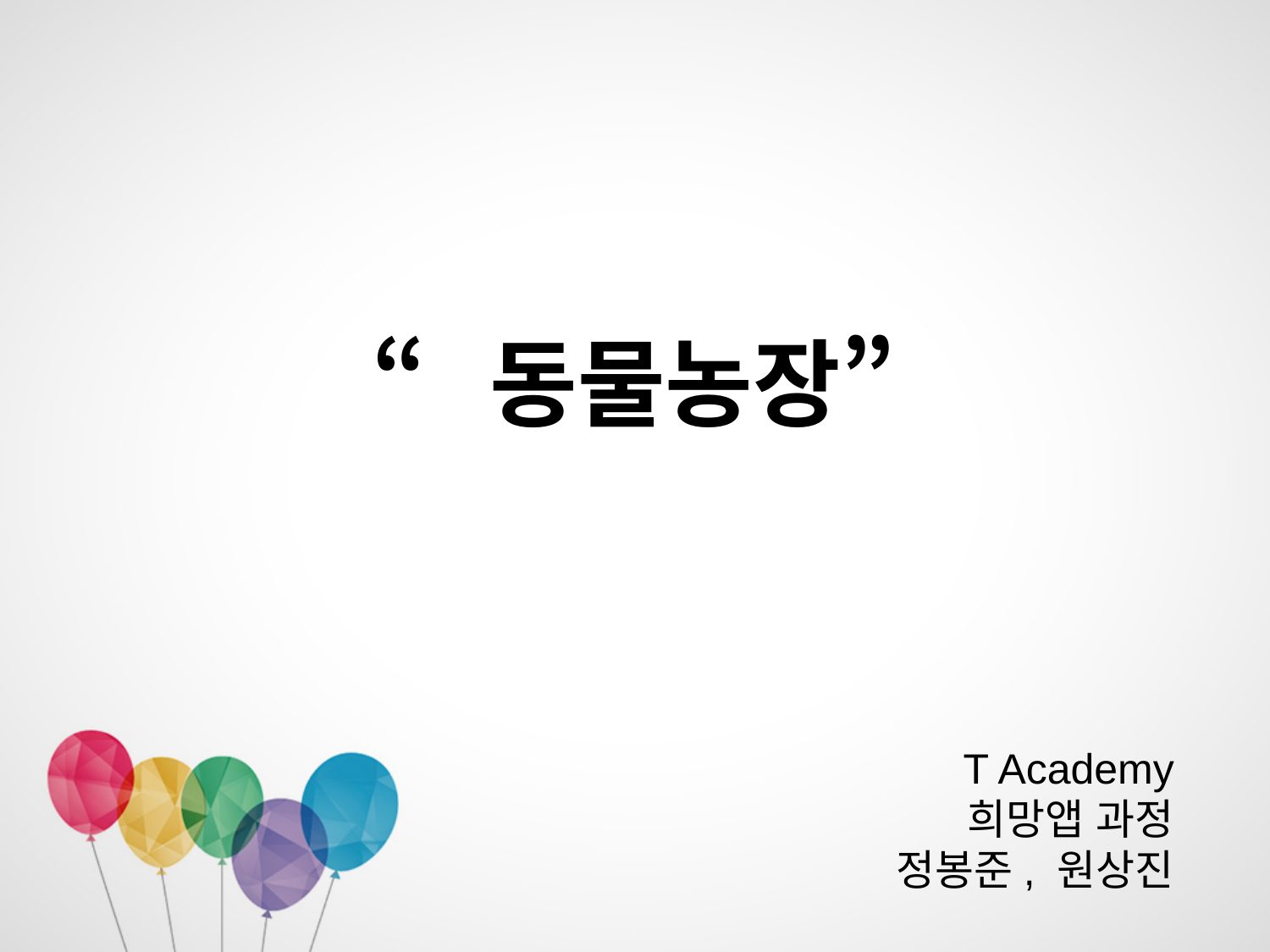

“동물농장”
T Academy
희망앱 과정
정봉준, 원상진